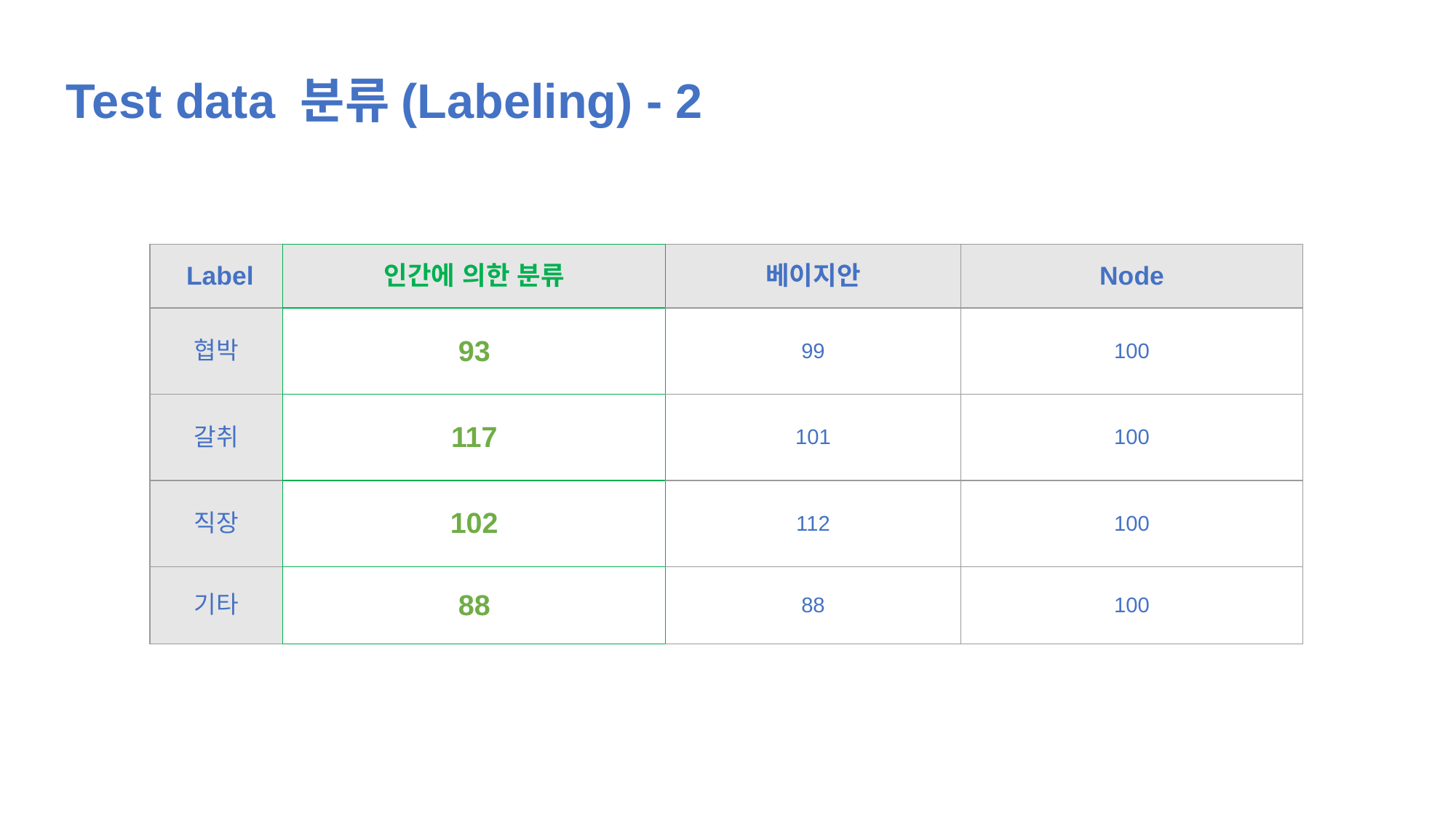

Test data 분류(Labeling) - 2
| Label | 인간에 의한 분류 | 베이지안 | Node |
| --- | --- | --- | --- |
| 협박 | 93 | 99 | 100 |
| 갈취 | 117 | 101 | 100 |
| 직장 | 102 | 112 | 100 |
| 기타 | 88 | 88 | 100 |